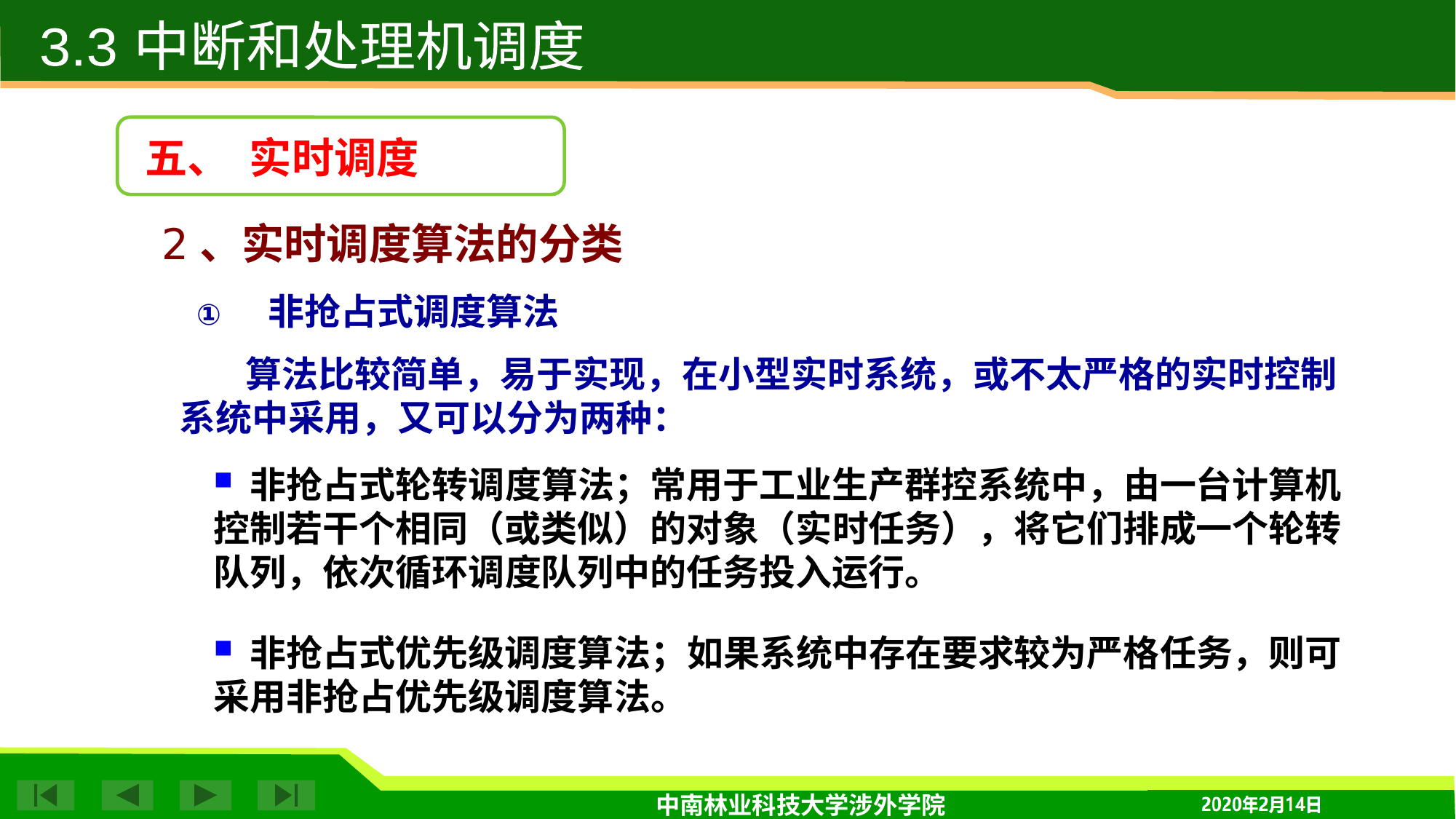

3.3 中断和处理机调度

五、  实时调度
2、实时调度算法的分类
 非抢占式调度算法
       算法比较简单，易于实现，在小型实时系统，或不太严格的实时控制系统中采用，又可以分为两种：
 非抢占式轮转调度算法；常用于工业生产群控系统中，由一台计算机控制若干个相同（或类似）的对象（实时任务），将它们排成一个轮转队列，依次循环调度队列中的任务投入运行。
 非抢占式优先级调度算法；如果系统中存在要求较为严格任务，则可采用非抢占优先级调度算法。